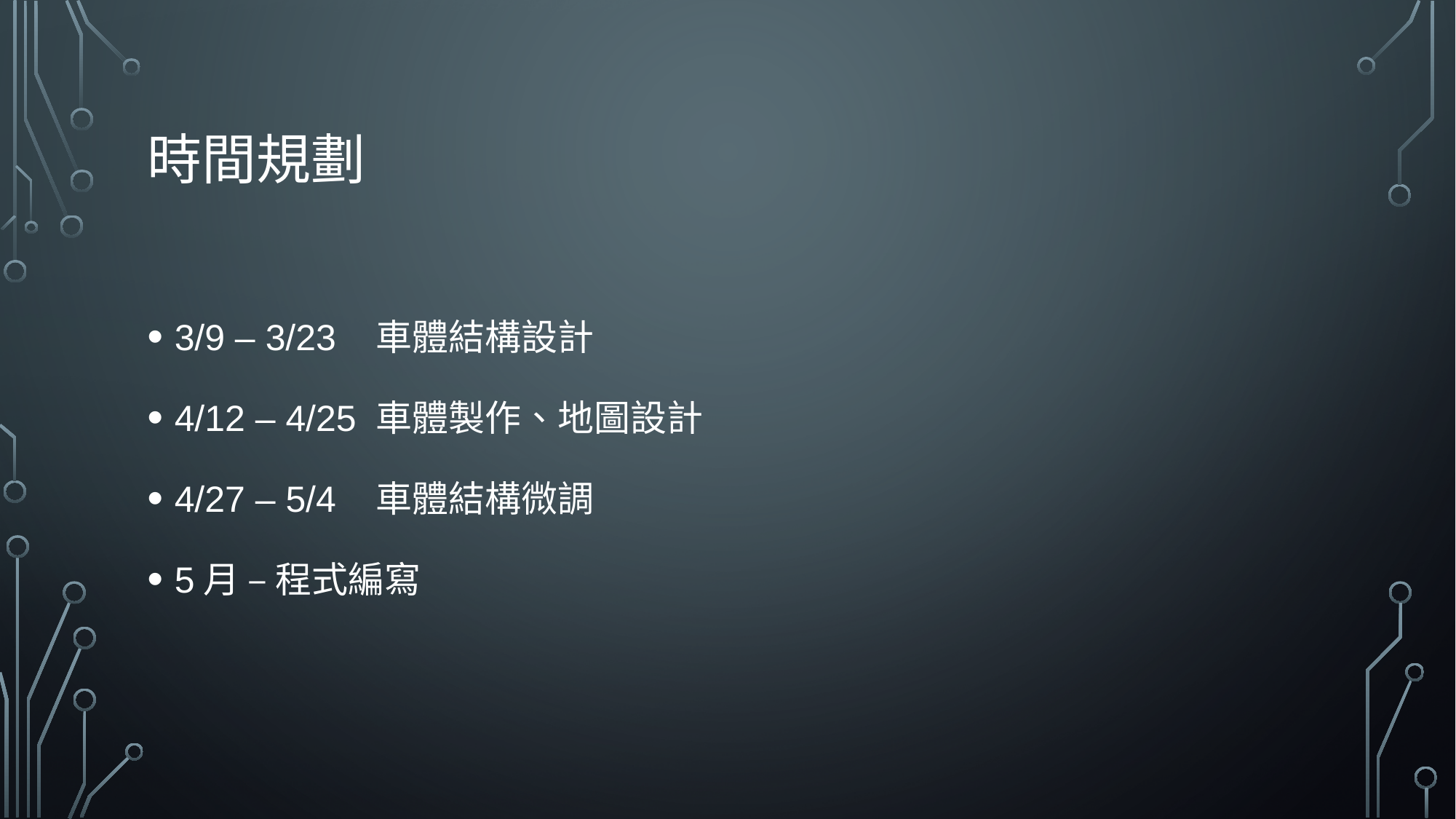

# 時間規劃
3/9 – 3/23   車體結構設計
4/12 – 4/25 車體製作、地圖設計
4/27 – 5/4   車體結構微調
5月 – 程式編寫